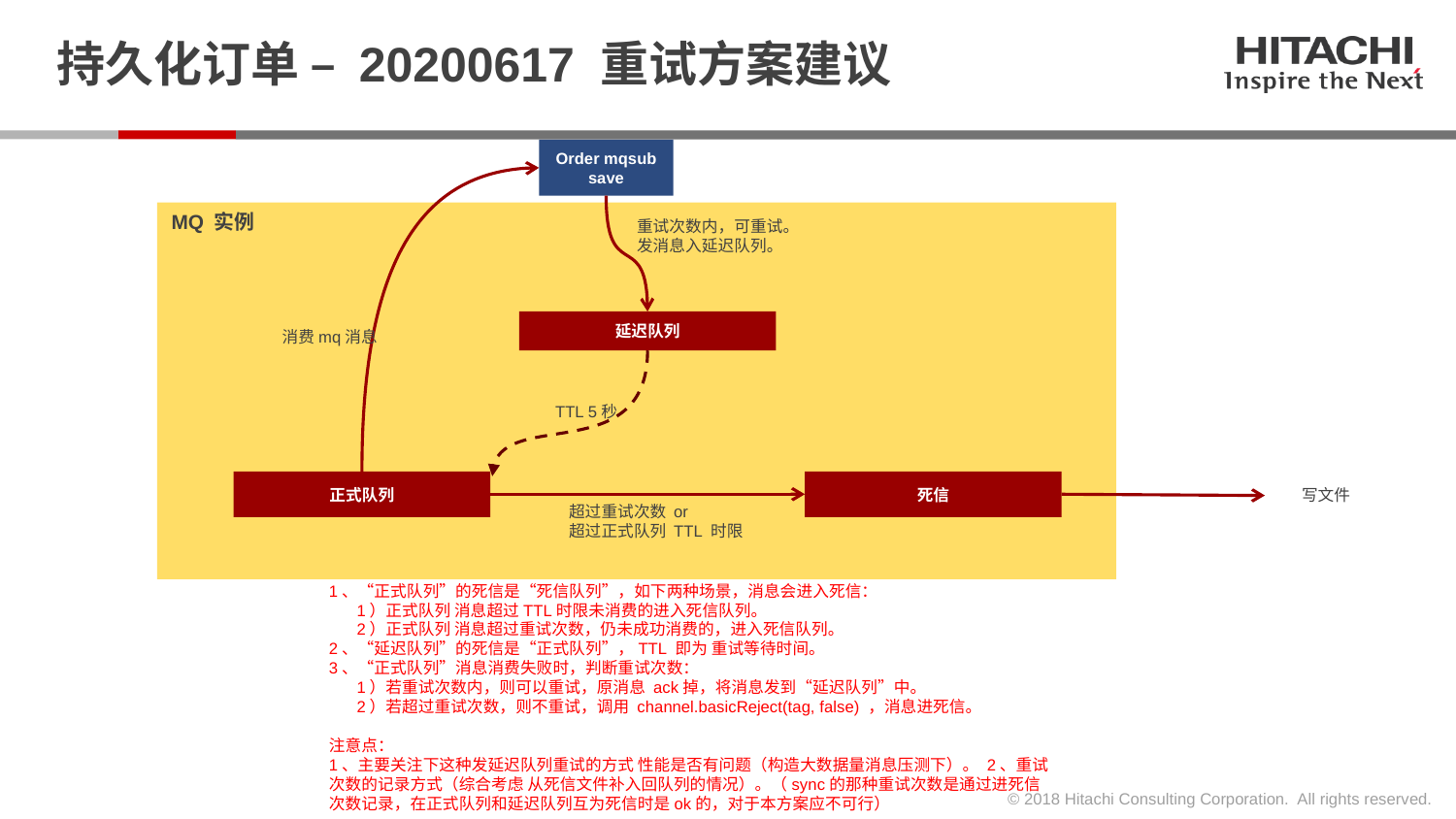

# 持久化订单 – 20200617 重试方案建议
Order mqsub save
MQ 实例
重试次数内，可重试。
发消息入延迟队列。
延迟队列
消费mq消息
TTL 5秒
正式队列
死信
写文件
超过重试次数 or
超过正式队列 TTL 时限
1、“正式队列”的死信是“死信队列”，如下两种场景，消息会进入死信：
      1）正式队列 消息超过TTL时限未消费的进入死信队列。
      2）正式队列 消息超过重试次数，仍未成功消费的，进入死信队列。
2、“延迟队列”的死信是“正式队列”，TTL 即为 重试等待时间。
3、“正式队列”消息消费失败时，判断重试次数：
      1）若重试次数内，则可以重试，原消息 ack掉，将消息发到“延迟队列”中。
      2）若超过重试次数，则不重试，调用 channel.basicReject(tag, false) ，消息进死信。

注意点：
1、主要关注下这种发延迟队列重试的方式 性能是否有问题（构造大数据量消息压测下）。 2、重试次数的记录方式（综合考虑 从死信文件补入回队列的情况）。（sync的那种重试次数是通过进死信次数记录，在正式队列和延迟队列互为死信时是ok的，对于本方案应不可行）